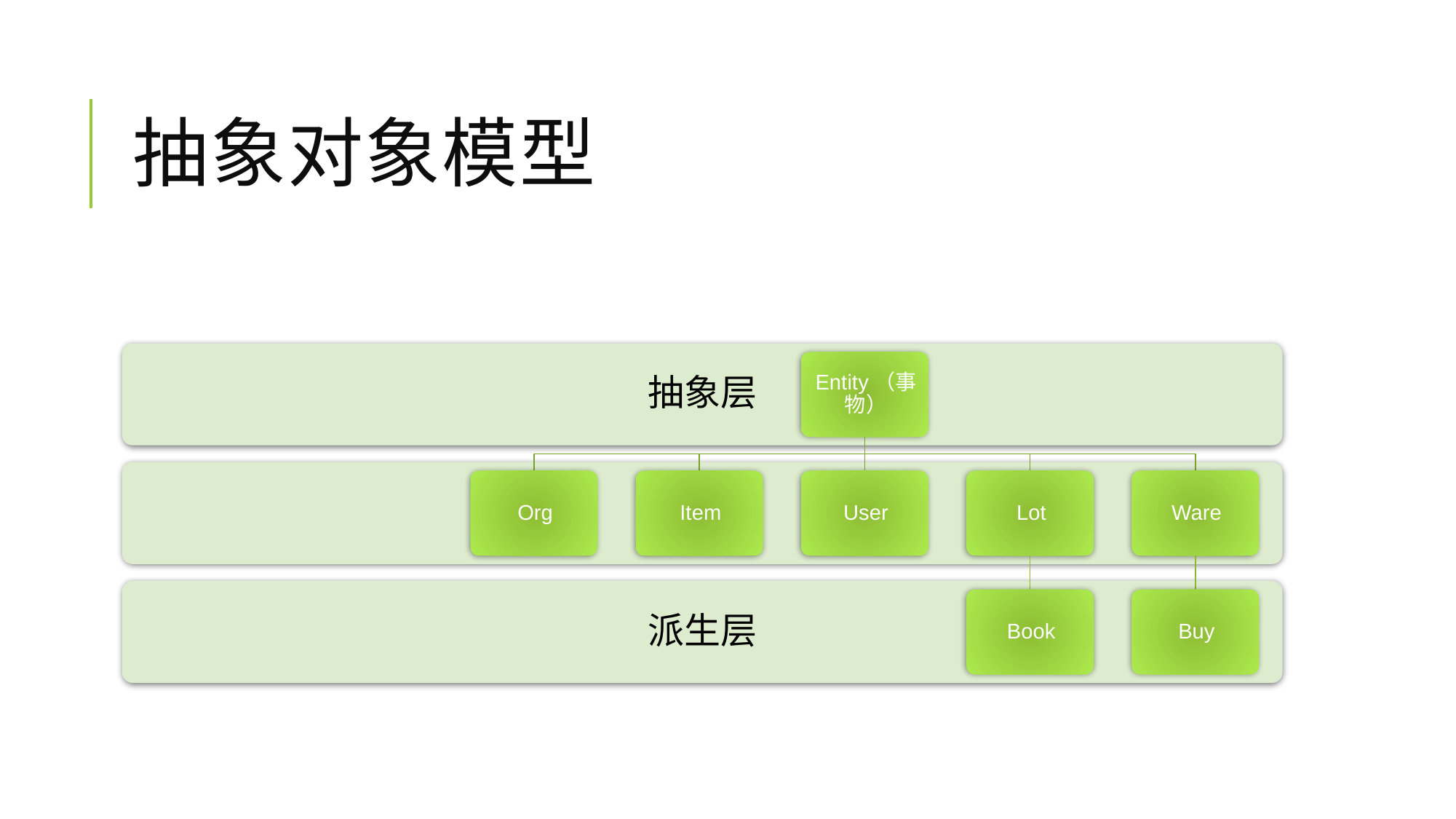

# 抽象对象模型
派生层
具象层
抽象层
Entity（事物）
Org
Item
User
Lot
Book
Ware
Buy